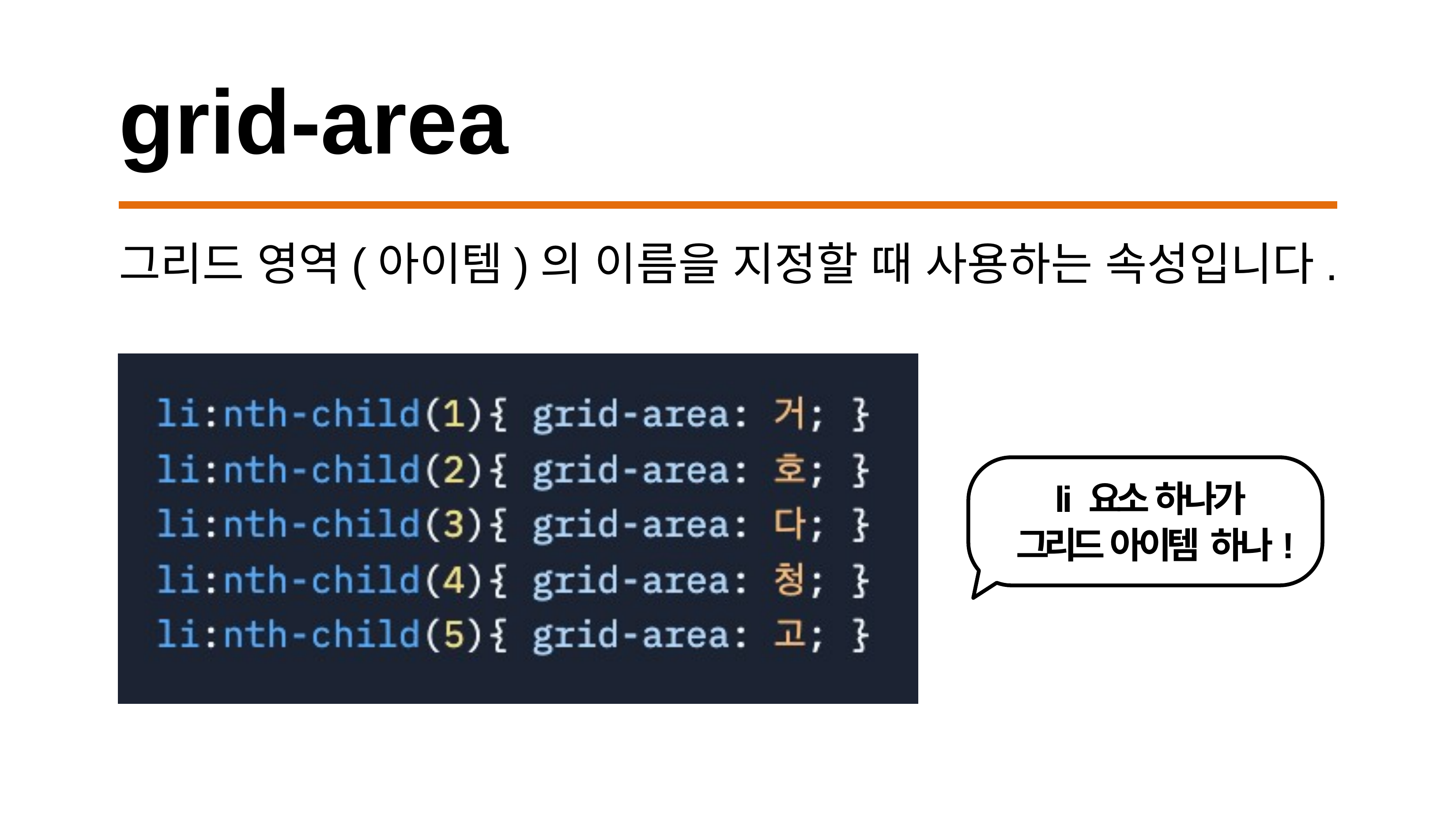

# grid-area

그리드 영역(아이템)의 이름을 지정할 때 사용하는 속성입니다.

li 요소 하나가  그리드 아이템 하나!